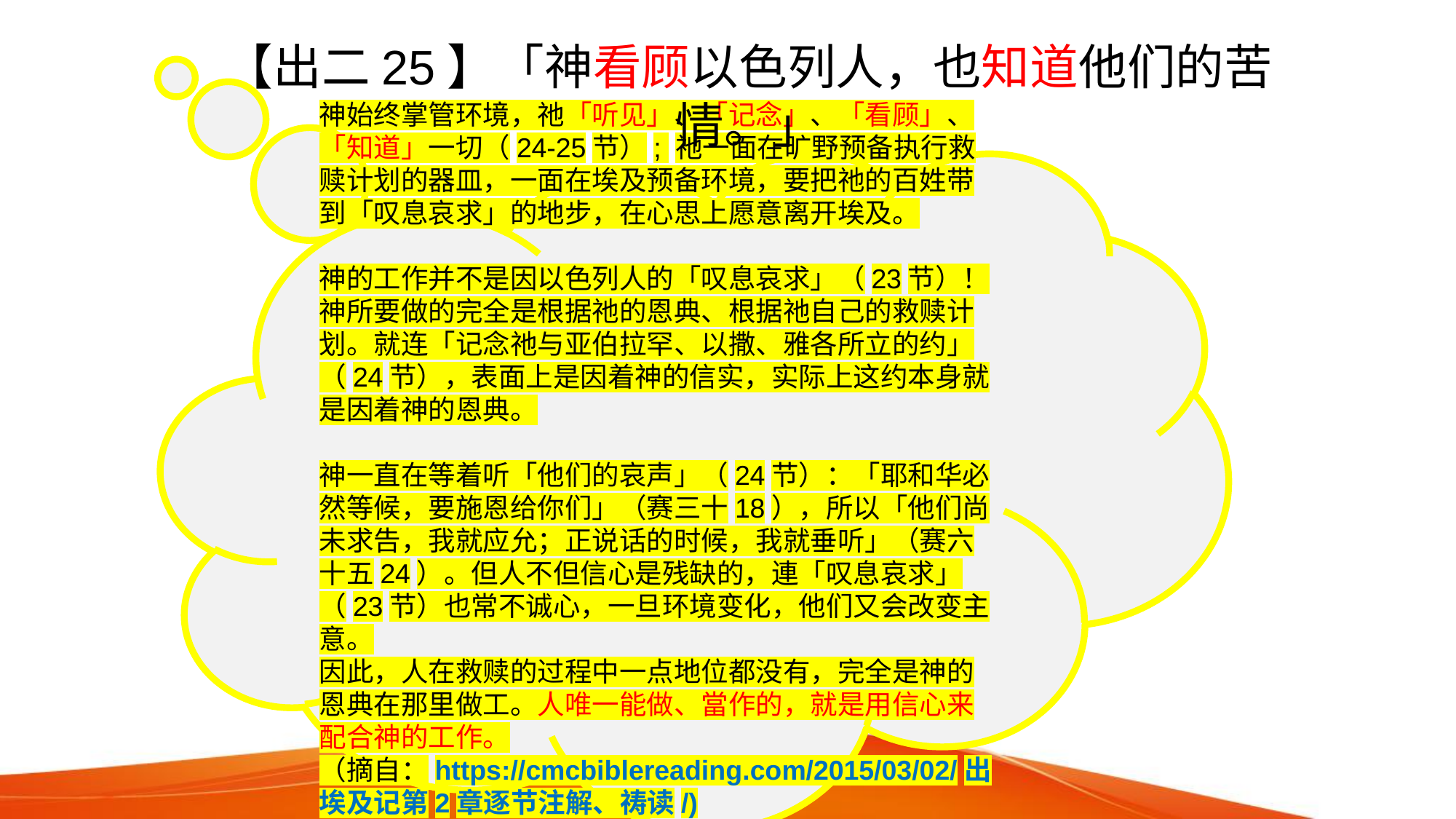

【出二25】「神看顾以色列人，也知道他们的苦情。」
神始终掌管环境，祂「听见」、「记念」、「看顾」、「知道」一切（24-25节）; 祂一面在旷野预备执行救赎计划的器皿，一面在埃及预备环境，要把祂的百姓带到「叹息哀求」的地步，在心思上愿意离开埃及。

神的工作并不是因以色列人的「叹息哀求」（23节）！神所要做的完全是根据祂的恩典、根据祂自己的救赎计划。就连「记念祂与亚伯拉罕、以撒、雅各所立的约」（24节），表面上是因着神的信实，实际上这约本身就是因着神的恩典。

神一直在等着听「他们的哀声」（24节）：「耶和华必然等候，要施恩给你们」（赛三十18），所以「他们尚未求告，我就应允；正说话的时候，我就垂听」（赛六十五24）。但人不但信心是残缺的，連「叹息哀求」（23节）也常不诚心，一旦环境变化，他们又会改变主意。
因此，人在救赎的过程中一点地位都没有，完全是神的恩典在那里做工。人唯一能做、當作的，就是用信心来配合神的工作。 （摘自：https://cmcbiblereading.com/2015/03/02/出埃及记第2章逐节注解、祷读/)